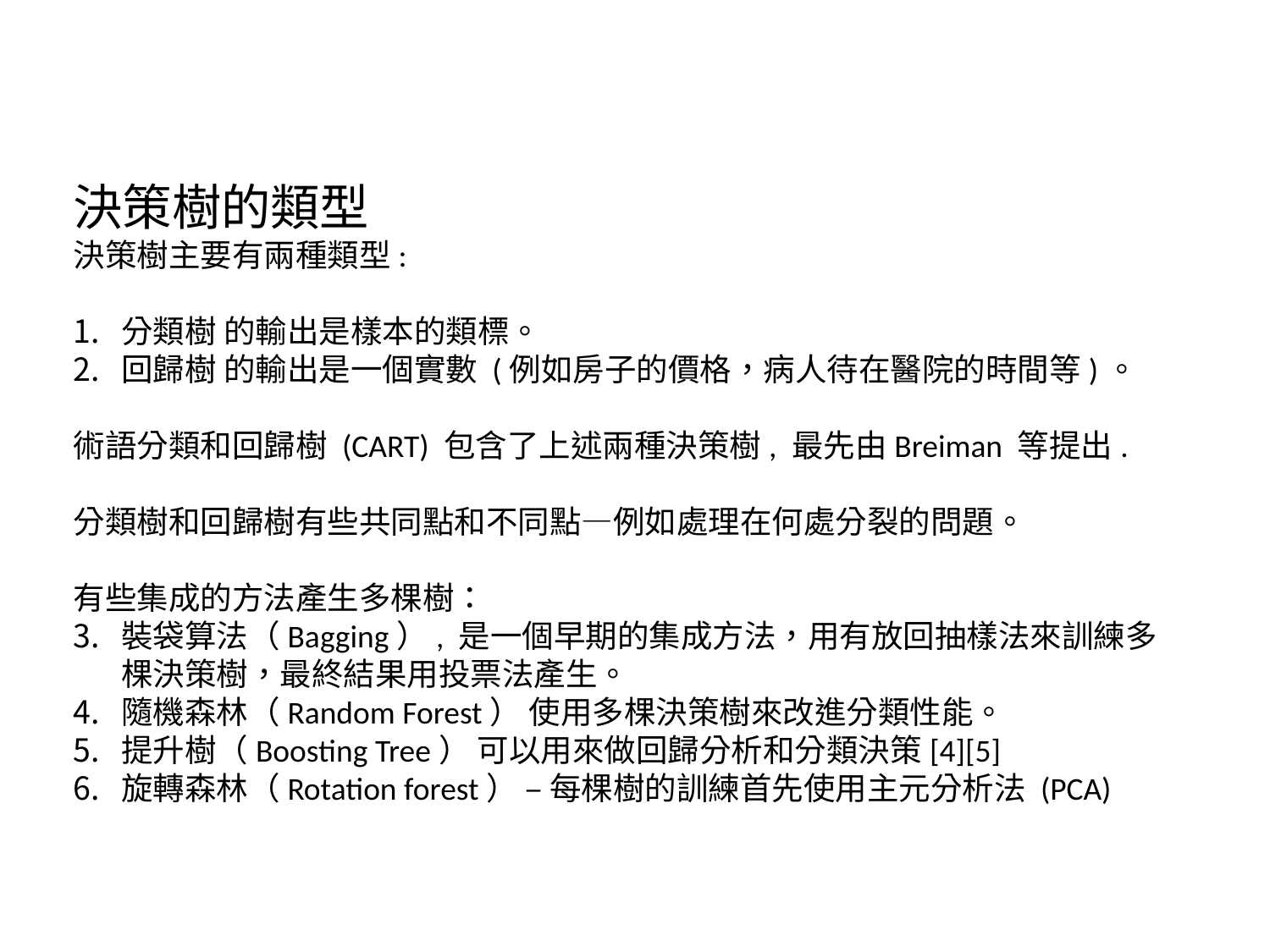

決策樹的類型
決策樹主要有兩種類型:

分類樹 的輸出是樣本的類標。
回歸樹 的輸出是一個實數 (例如房子的價格，病人待在醫院的時間等)。

術語分類和回歸樹 (CART) 包含了上述兩種決策樹, 最先由Breiman 等提出.

分類樹和回歸樹有些共同點和不同點—例如處理在何處分裂的問題。

有些集成的方法產生多棵樹：
裝袋算法（Bagging）, 是一個早期的集成方法，用有放回抽樣法來訓練多棵決策樹，最終結果用投票法產生。
隨機森林（Random Forest） 使用多棵決策樹來改進分類性能。
提升樹（Boosting Tree） 可以用來做回歸分析和分類決策[4][5]
旋轉森林（Rotation forest） – 每棵樹的訓練首先使用主元分析法 (PCA)